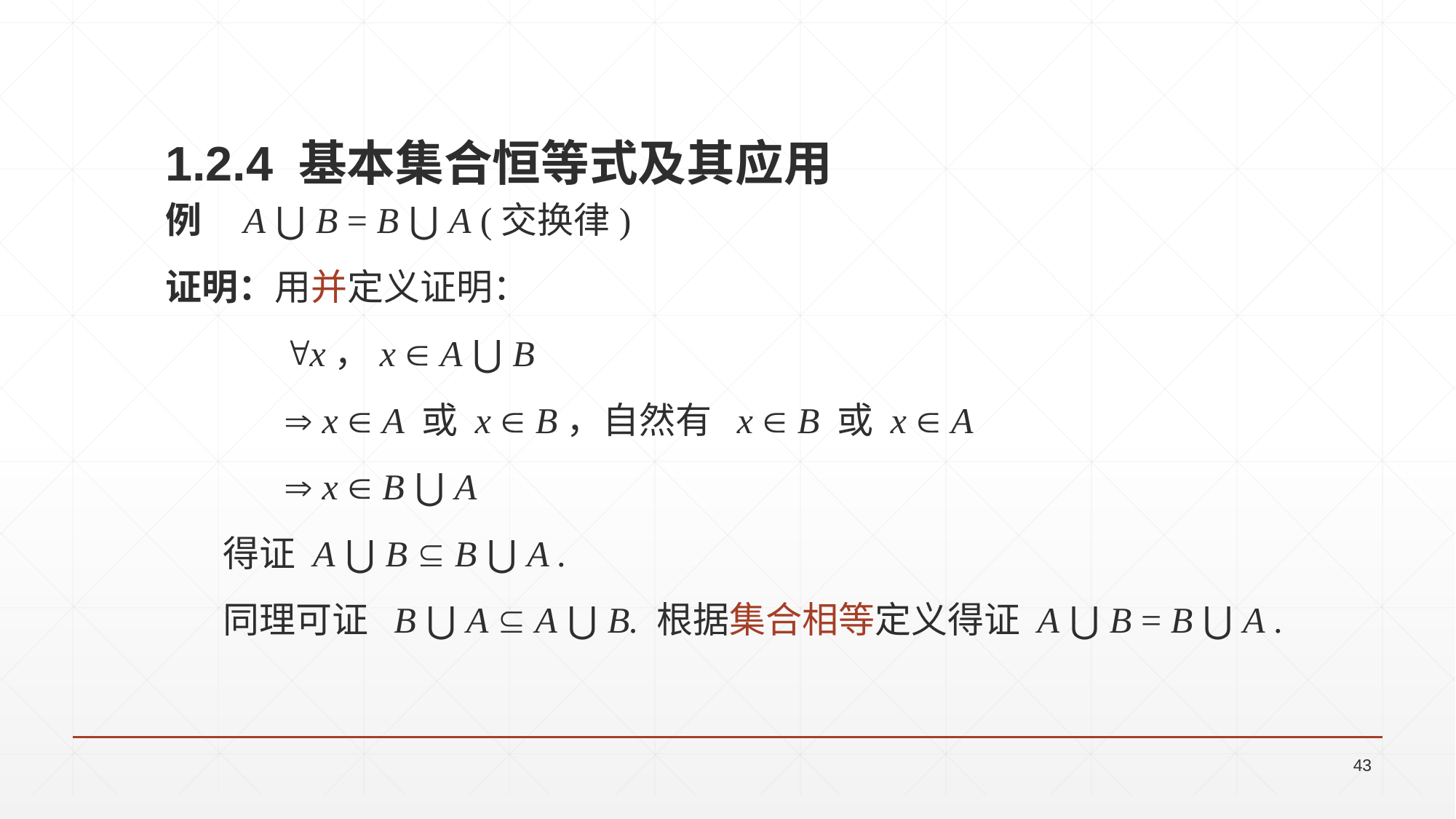

1.2.4 基本集合恒等式及其应用
例    A ⋃ B = B ⋃ A (交换律)
证明：用并定义证明：
	     ∀x，x ∈ A ⋃ B
             ⇒ x ∈ A 或 x ∈ B，自然有  x ∈ B 或 x ∈ A
             ⇒ x ∈ B ⋃ A
      得证 A ⋃ B ⊆ B ⋃ A .
      同理可证  B ⋃ A ⊆ A ⋃ B. 根据集合相等定义得证 A ⋃ B = B ⋃ A .
43